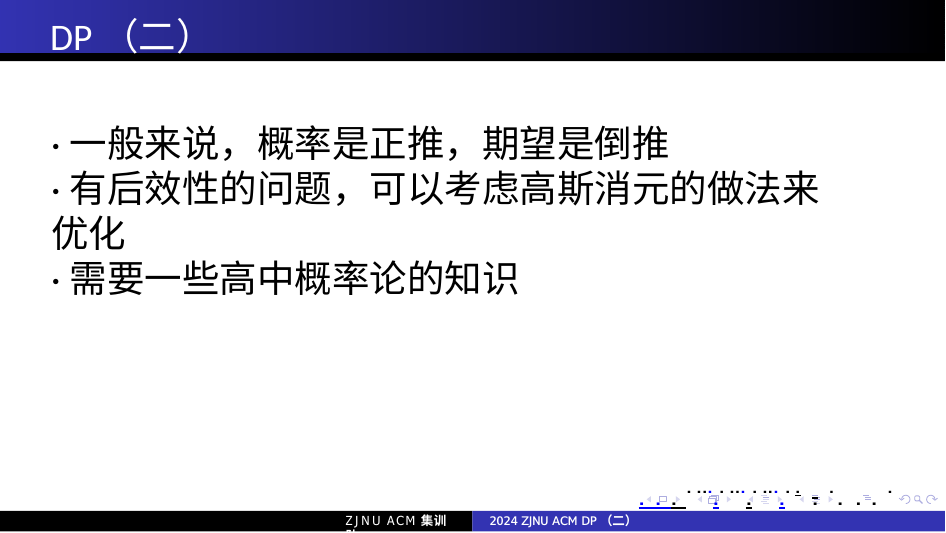

DP（二）
·一般来说，概率是正推，期望是倒推
·有后效性的问题，可以考虑高斯消元的做法来优化
·需要一些高中概率论的知识
. . . ................. . .. . . .
2024 ZJNU ACM DP（二）
ZJNU ACM集训队